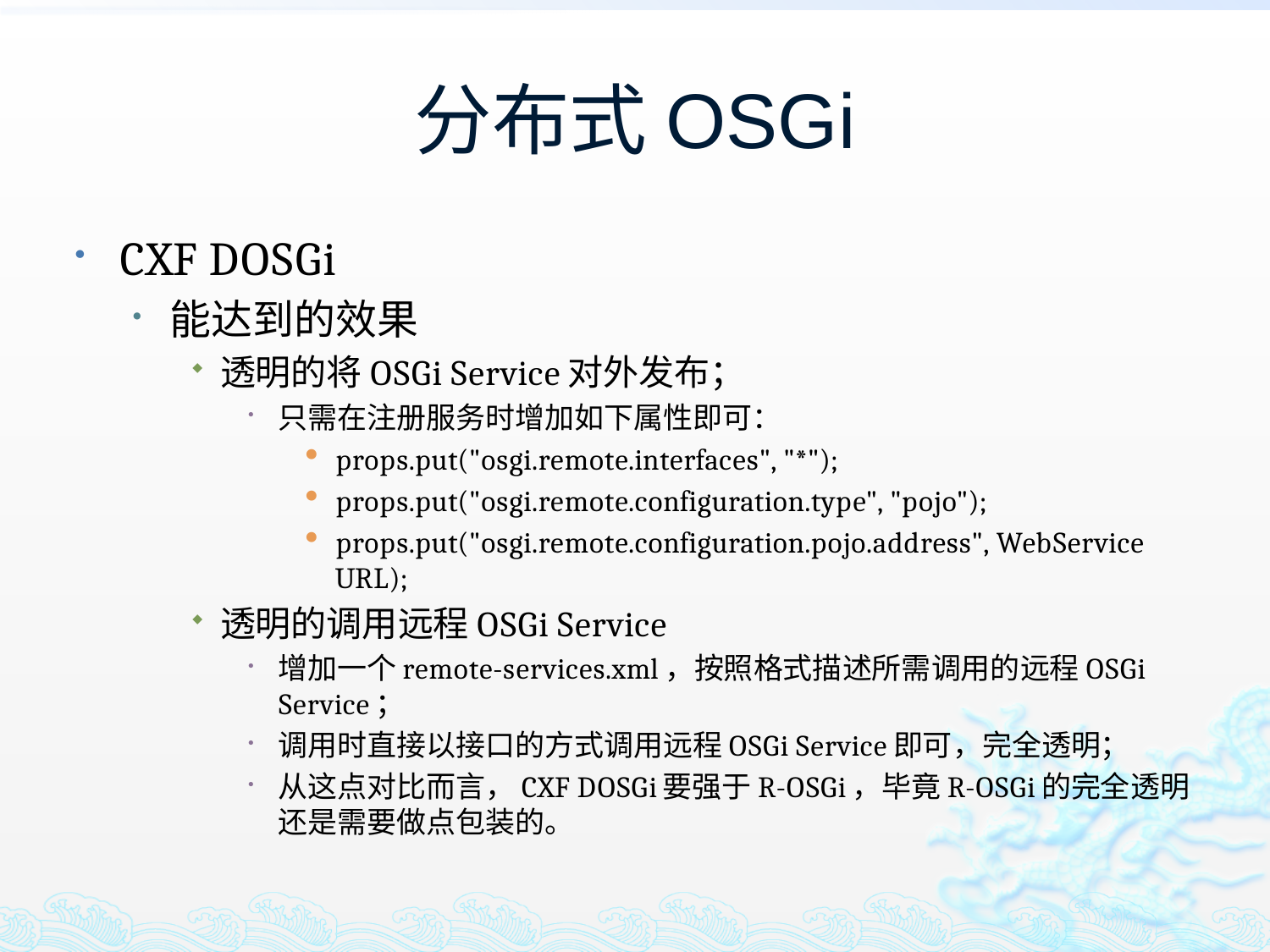

# 分布式OSGi
CXF DOSGi
能达到的效果
透明的将OSGi Service对外发布；
只需在注册服务时增加如下属性即可：
props.put("osgi.remote.interfaces", "*");
props.put("osgi.remote.configuration.type", "pojo");
props.put("osgi.remote.configuration.pojo.address", WebService URL);
透明的调用远程OSGi Service
增加一个remote-services.xml，按照格式描述所需调用的远程OSGi Service；
调用时直接以接口的方式调用远程OSGi Service即可，完全透明；
从这点对比而言，CXF DOSGi要强于R-OSGi，毕竟R-OSGi的完全透明还是需要做点包装的。